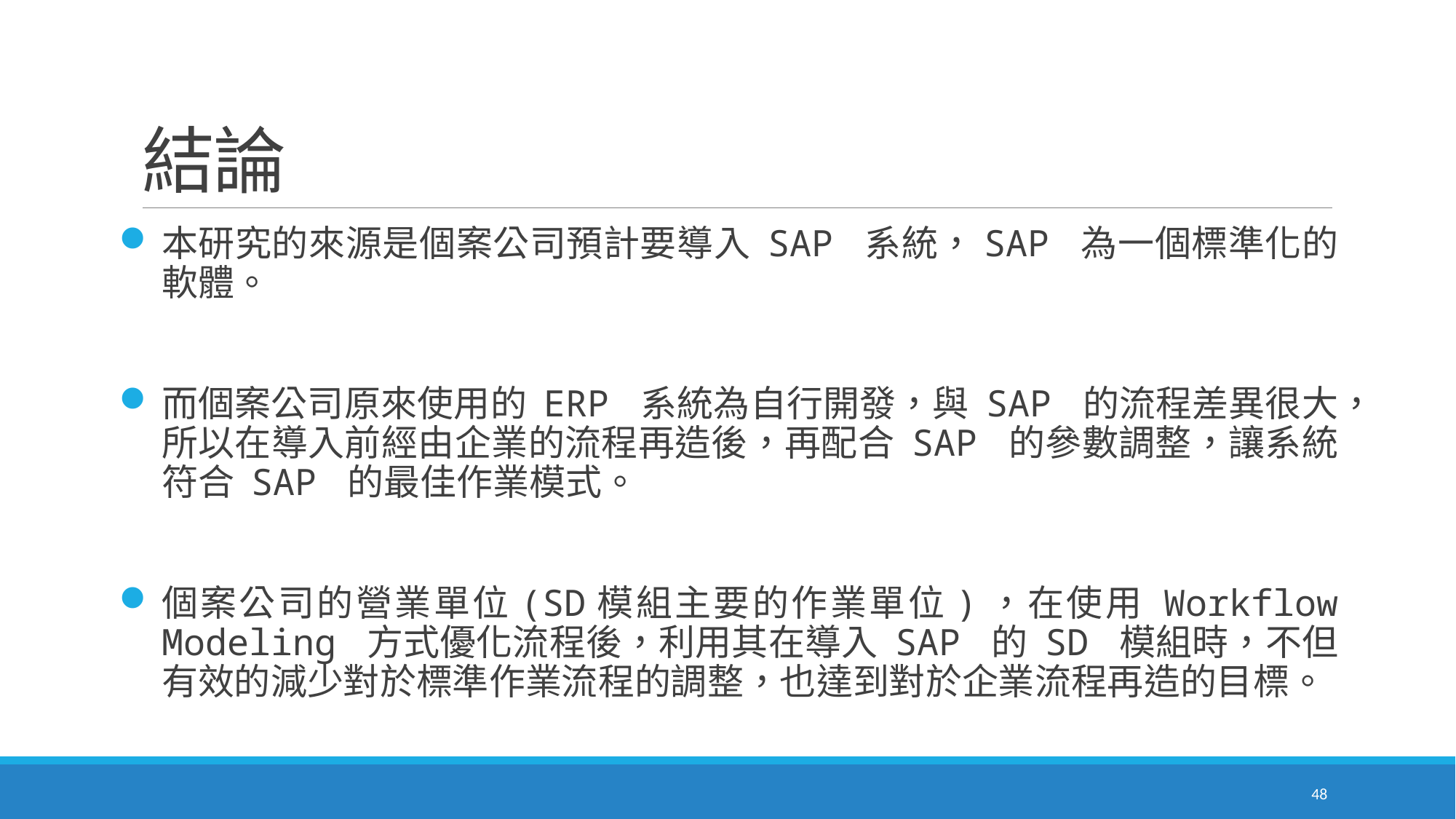

# 結論
本研究的來源是個案公司預計要導入 SAP 系統，SAP 為一個標準化的軟體。

而個案公司原來使用的 ERP 系統為自行開發，與 SAP 的流程差異很大，所以在導入前經由企業的流程再造後，再配合 SAP 的參數調整，讓系統符合 SAP 的最佳作業模式。

個案公司的營業單位(SD模組主要的作業單位)，在使用 Workflow Modeling 方式優化流程後，利用其在導入 SAP 的 SD 模組時，不但有效的減少對於標準作業流程的調整，也達到對於企業流程再造的目標。

48